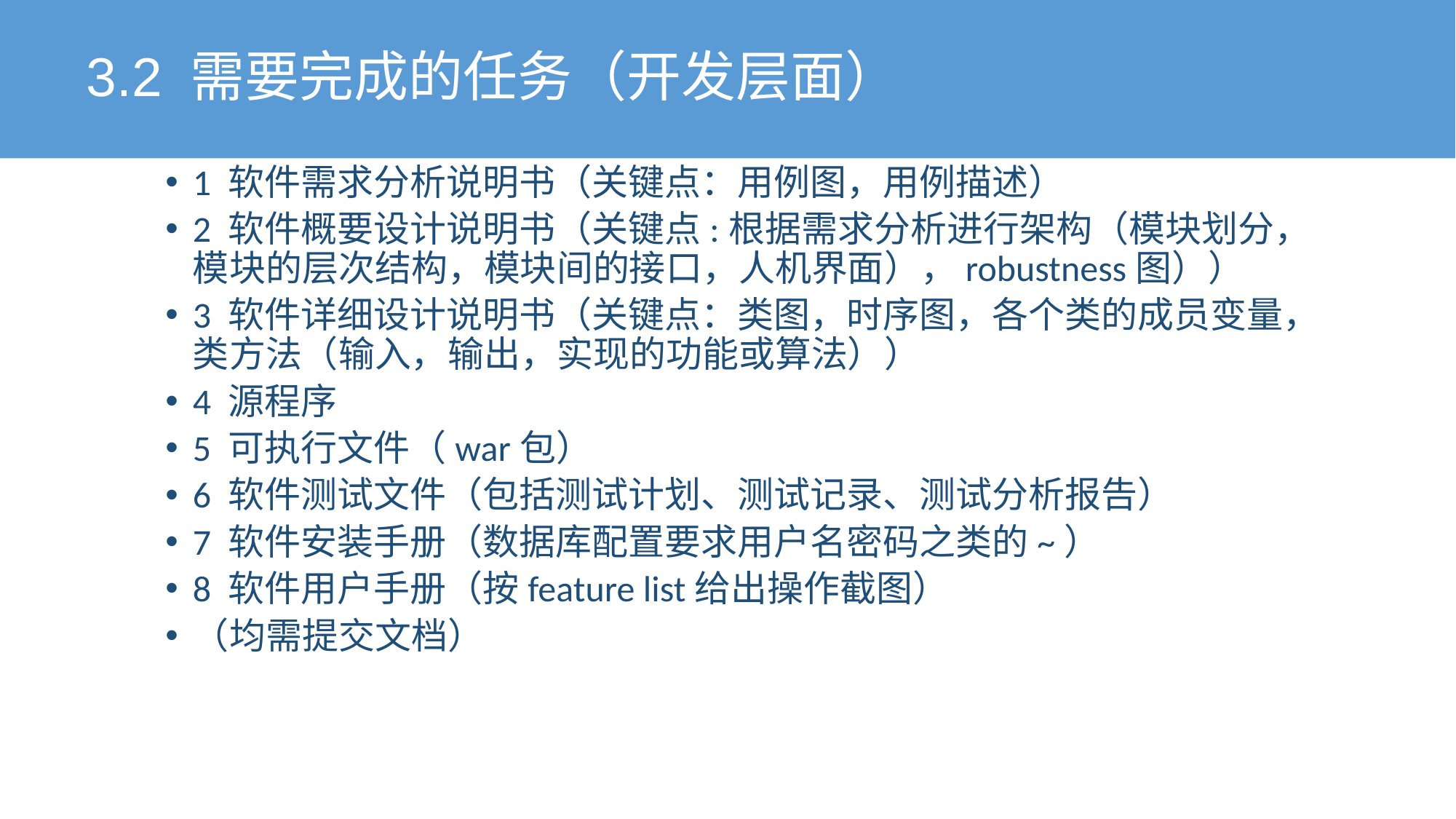

# 3.2 需要完成的任务（开发层面）
1 软件需求分析说明书（关键点：用例图，用例描述）
2 软件概要设计说明书（关键点:根据需求分析进行架构（模块划分，模块的层次结构，模块间的接口，人机界面），robustness图））
3 软件详细设计说明书（关键点：类图，时序图，各个类的成员变量，类方法（输入，输出，实现的功能或算法））
4 源程序
5 可执行文件（war包）
6 软件测试文件（包括测试计划、测试记录、测试分析报告）
7 软件安装手册（数据库配置要求用户名密码之类的~）
8 软件用户手册（按feature list给出操作截图）
（均需提交文档）